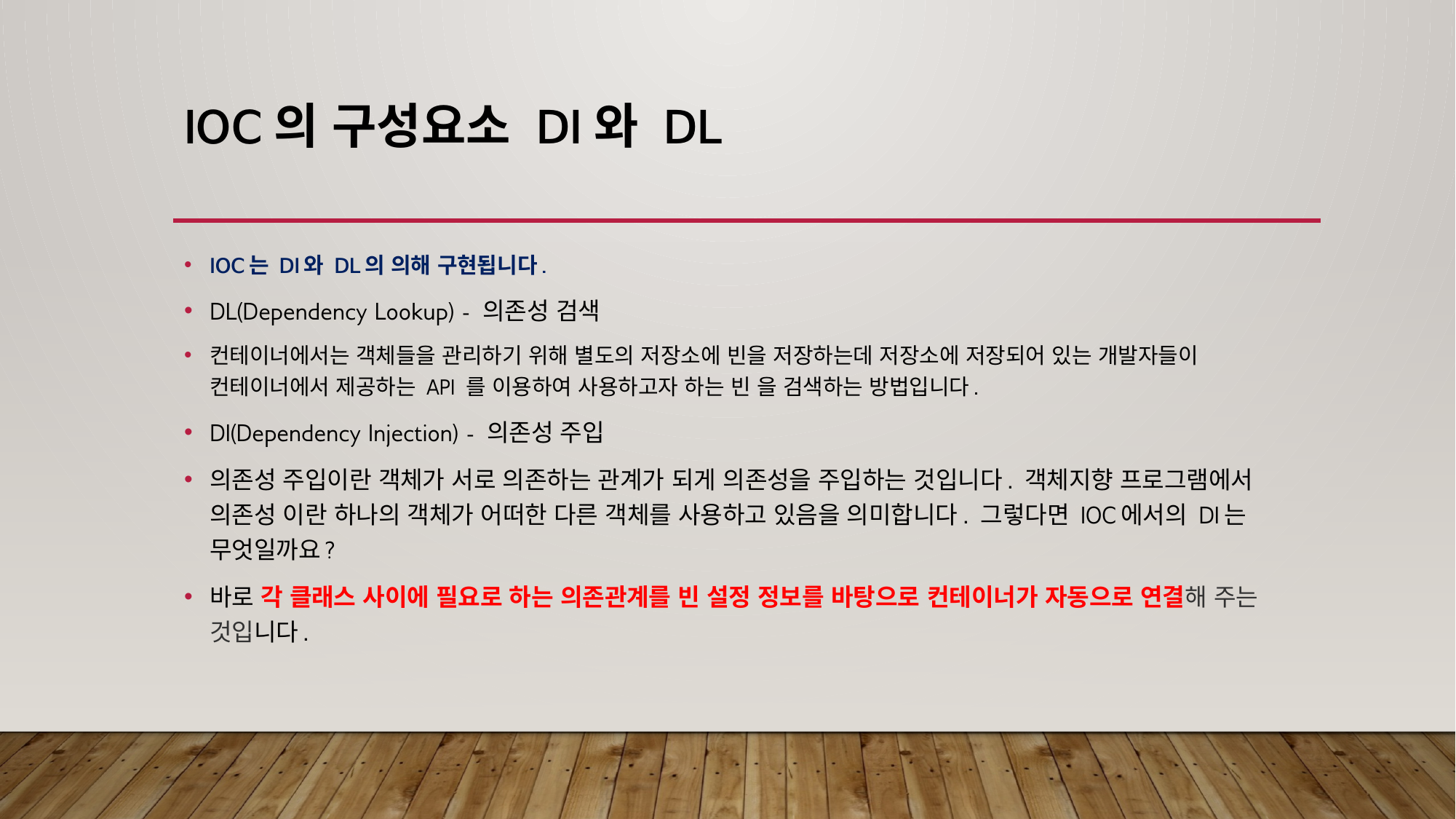

# IOC의 구성요소 DI와 DL
IOC는 DI와 DL의 의해 구현됩니다.
DL(Dependency Lookup) - 의존성 검색
컨테이너에서는 객체들을 관리하기 위해 별도의 저장소에 빈을 저장하는데 저장소에 저장되어 있는 개발자들이 컨테이너에서 제공하는 API 를 이용하여 사용하고자 하는 빈 을 검색하는 방법입니다.
DI(Dependency Injection) - 의존성 주입
의존성 주입이란 객체가 서로 의존하는 관계가 되게 의존성을 주입하는 것입니다. 객체지향 프로그램에서 의존성 이란 하나의 객체가 어떠한 다른 객체를 사용하고 있음을 의미합니다. 그렇다면 IOC에서의 DI는 무엇일까요?
바로 각 클래스 사이에 필요로 하는 의존관계를 빈 설정 정보를 바탕으로 컨테이너가 자동으로 연결해 주는 것입니다.